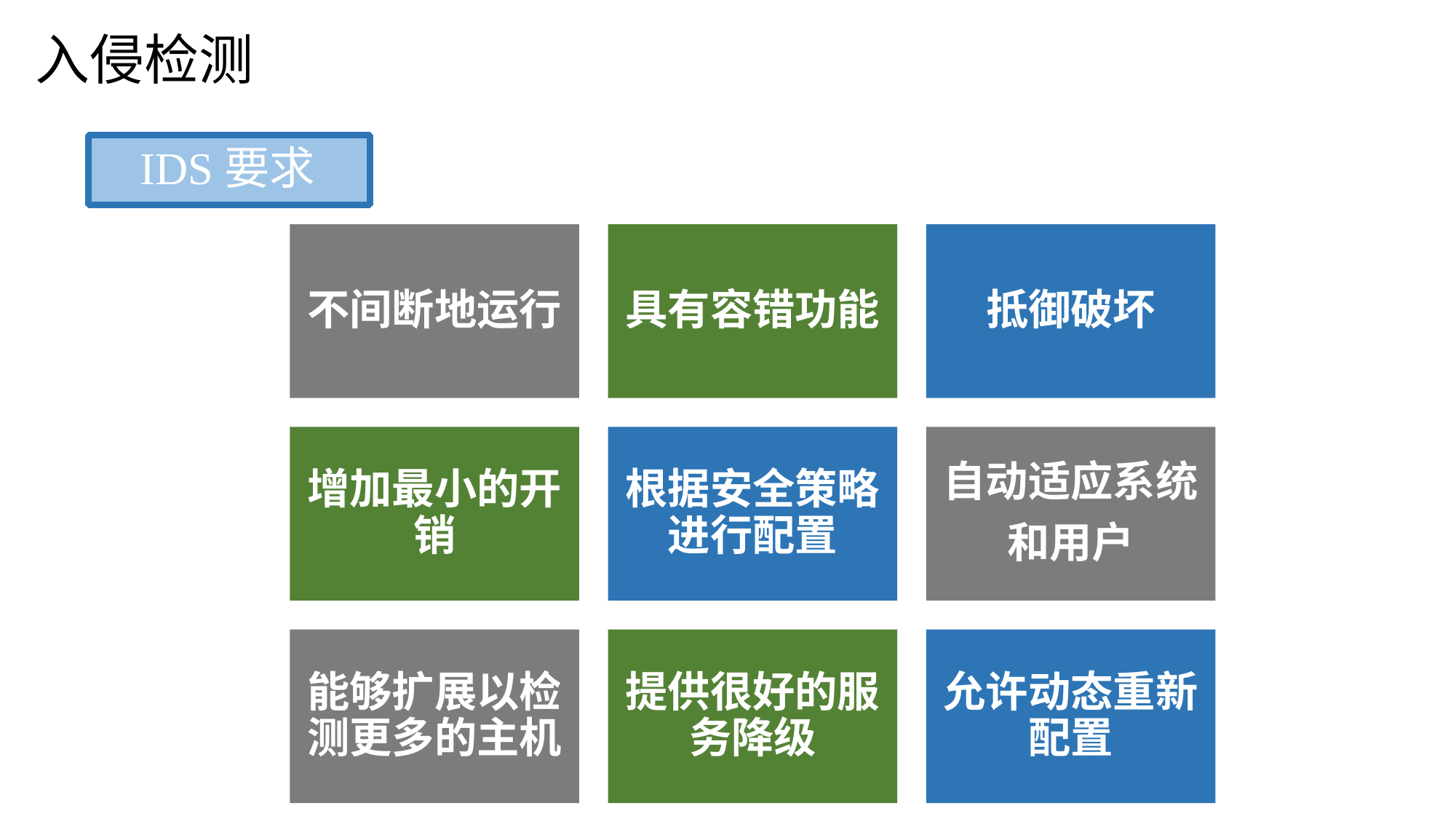

入侵检测
IDS要求
不间断地运行
具有容错功能
抵御破坏
增加最小的开销
根据安全策略进行配置
自动适应系统
和用户
能够扩展以检测更多的主机
提供很好的服务降级
允许动态重新配置